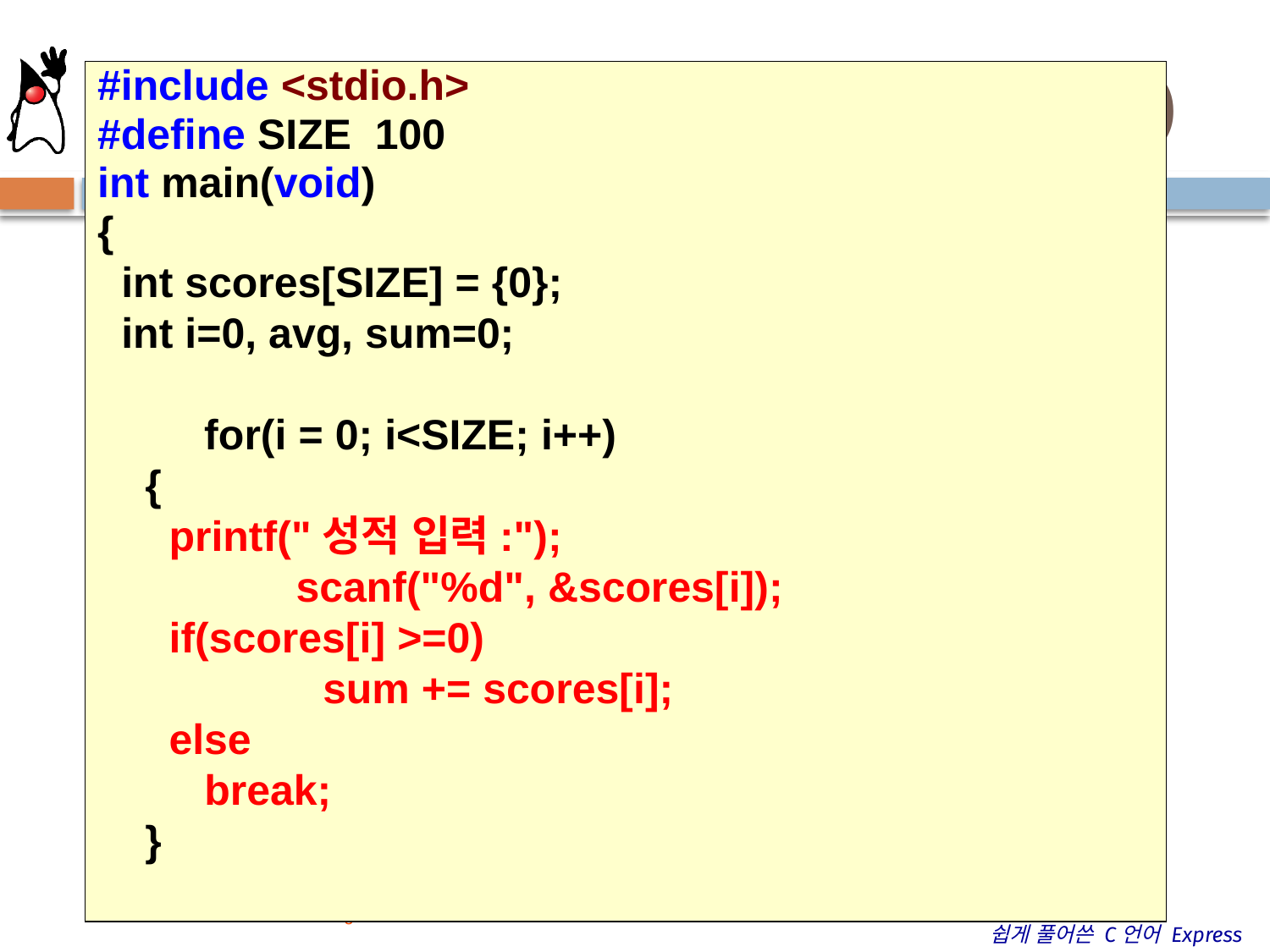

# lab : 학생들의 성적 평균 계산(2)
#include <stdio.h>
#define SIZE  100
int main(void)
{
  int scores[SIZE] = {0};
  int i=0, avg, sum=0;

         for(i = 0; i<SIZE; i++)
 	{
 	  printf("성적 입력:");
      	  scanf("%d", &scores[i]);
   	  if(scores[i] >=0)
                   sum += scores[i];
  	  else
  	     break;
 	}